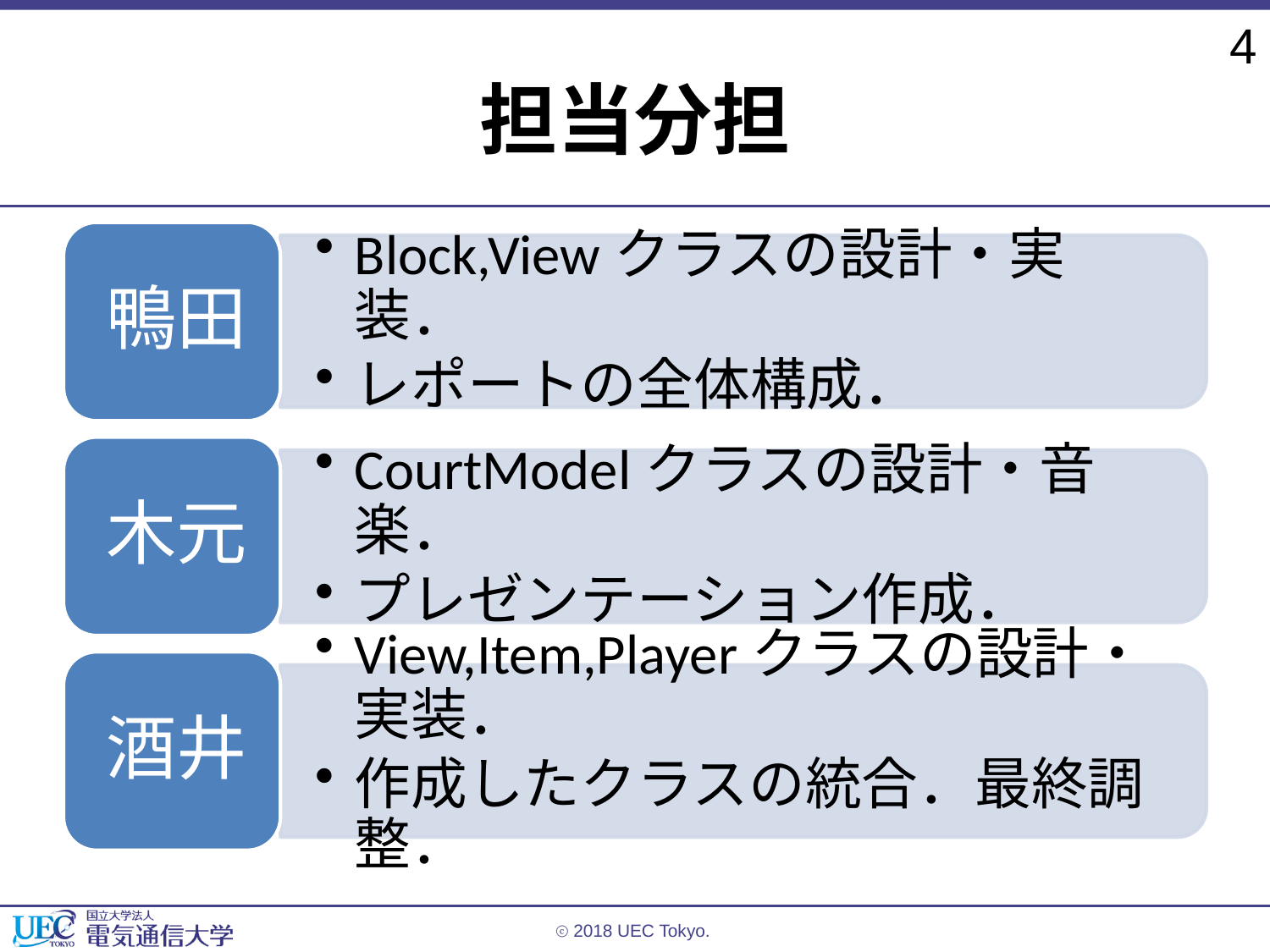

# 担当分担
Block,Viewクラスの設計・実装．
レポートの全体構成．
鴨田
CourtModelクラスの設計・音楽．
プレゼンテーション作成．
木元
View,Item,Playerクラスの設計・実装．
作成したクラスの統合．最終調整．
酒井